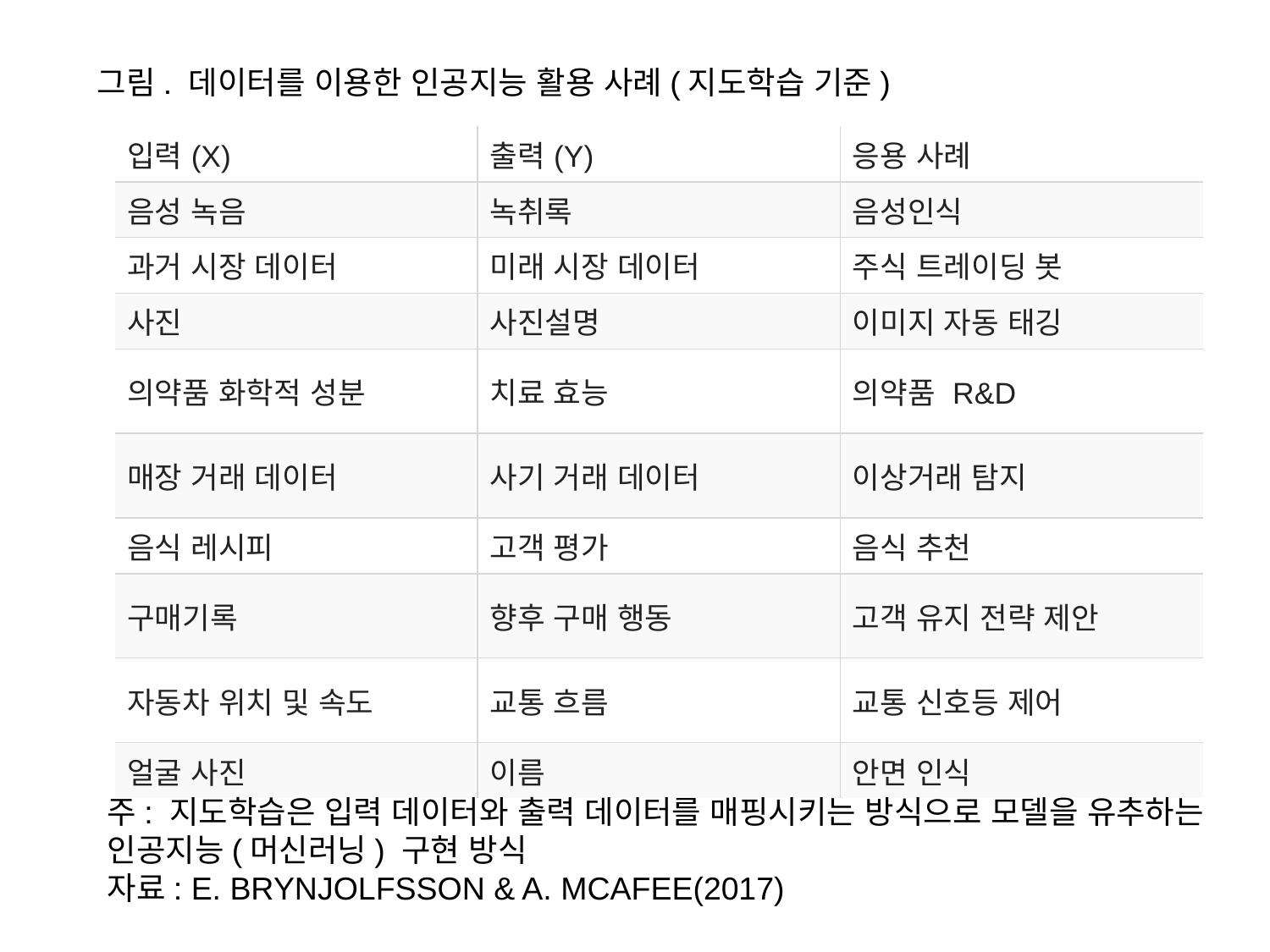

그림. 데이터를 이용한 인공지능 활용 사례(지도학습 기준)
| 입력(X) | 출력(Y) | 응용 사례 |
| --- | --- | --- |
| 음성 녹음 | 녹취록 | 음성인식 |
| 과거 시장 데이터 | 미래 시장 데이터 | 주식 트레이딩 봇 |
| 사진 | 사진설명 | 이미지 자동 태깅 |
| 의약품 화학적 성분 | 치료 효능 | 의약품 R&D |
| 매장 거래 데이터 | 사기 거래 데이터 | 이상거래 탐지 |
| 음식 레시피 | 고객 평가 | 음식 추천 |
| 구매기록 | 향후 구매 행동 | 고객 유지 전략 제안 |
| 자동차 위치 및 속도 | 교통 흐름 | 교통 신호등 제어 |
| 얼굴 사진 | 이름 | 안면 인식 |
#
주: 지도학습은 입력 데이터와 출력 데이터를 매핑시키는 방식으로 모델을 유추하는 인공지능(머신러닝) 구현 방식
자료: E. BRYNJOLFSSON & A. MCAFEE(2017)